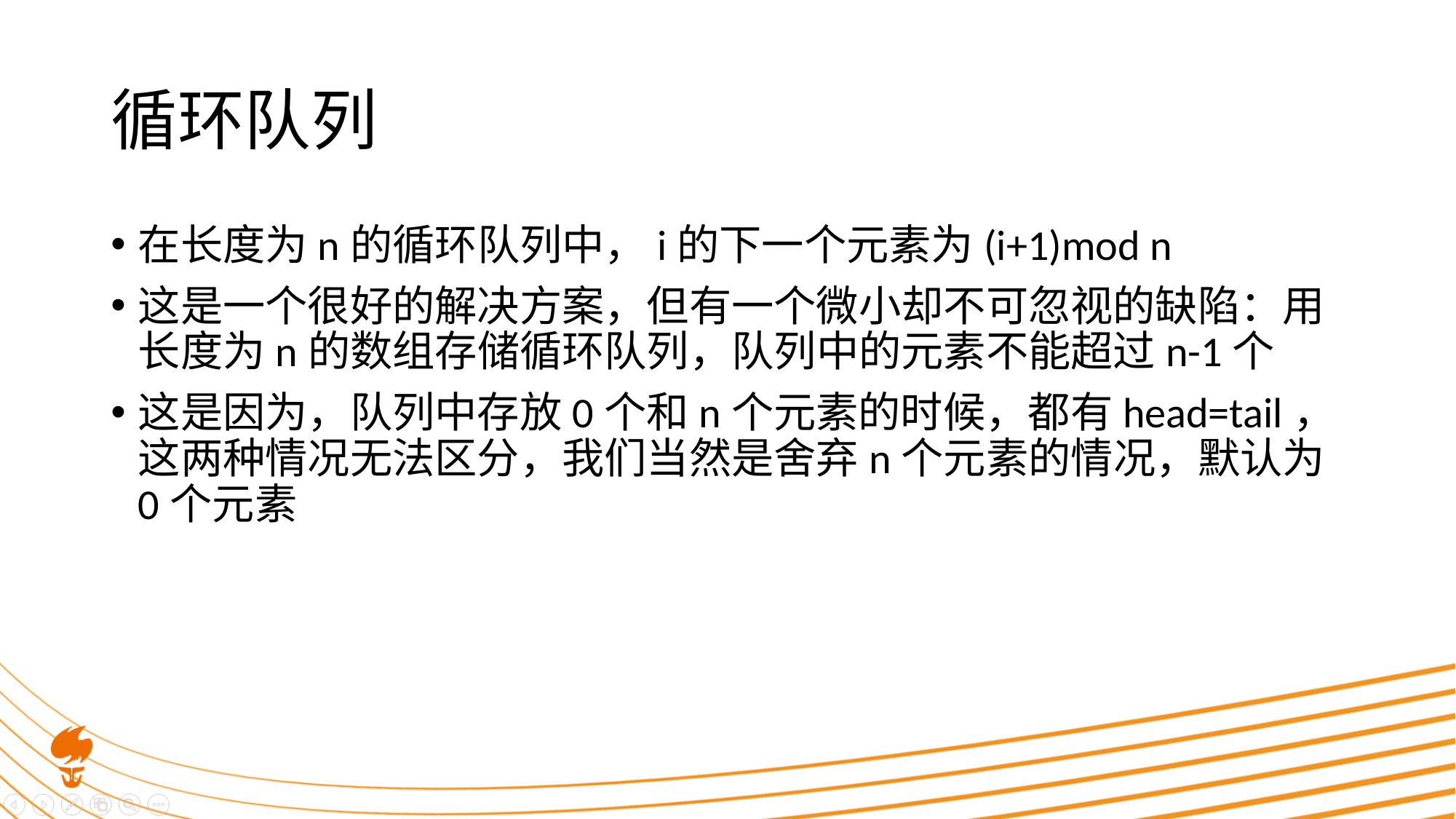

# 循环队列
在长度为n的循环队列中，i的下一个元素为(i+1)mod n
这是一个很好的解决方案，但有一个微小却不可忽视的缺陷：用长度为n的数组存储循环队列，队列中的元素不能超过n-1个
这是因为，队列中存放0个和n个元素的时候，都有head=tail，这两种情况无法区分，我们当然是舍弃n个元素的情况，默认为0个元素